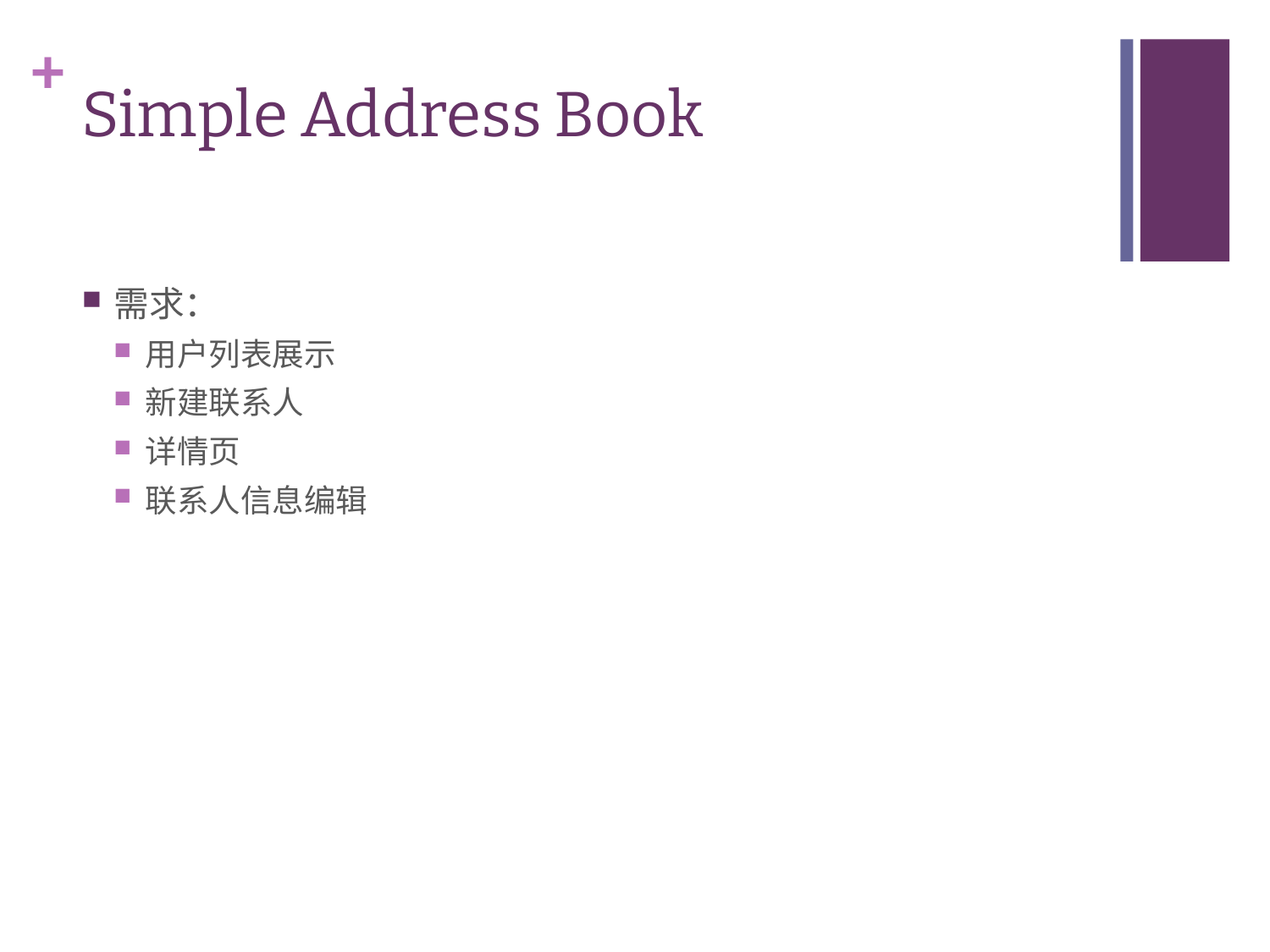

# Simple Address Book
需求：
用户列表展示
新建联系人
详情页
联系人信息编辑